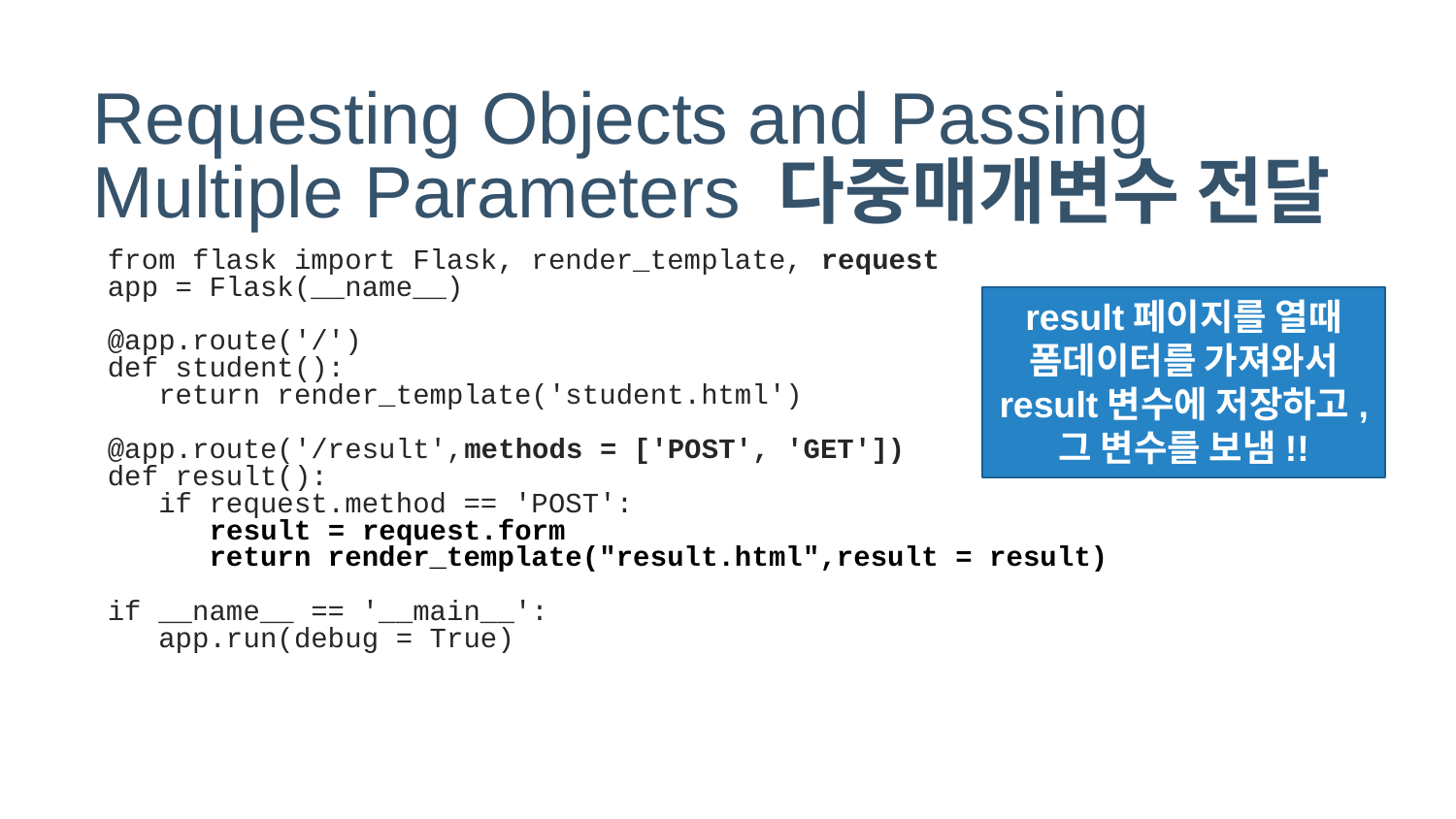

# Requesting Objects and Passing Multiple Parameters 다중매개변수 전달
from flask import Flask, render_template, request
app = Flask(__name__)
@app.route('/')
def student():
   return render_template('student.html')
@app.route('/result',methods = ['POST', 'GET'])
def result():
   if request.method == 'POST':
      result = request.form
      return render_template("result.html",result = result)
if __name__ == '__main__':
   app.run(debug = True)
result페이지를 열때 폼데이터를 가져와서 result변수에 저장하고, 그 변수를 보냄!!